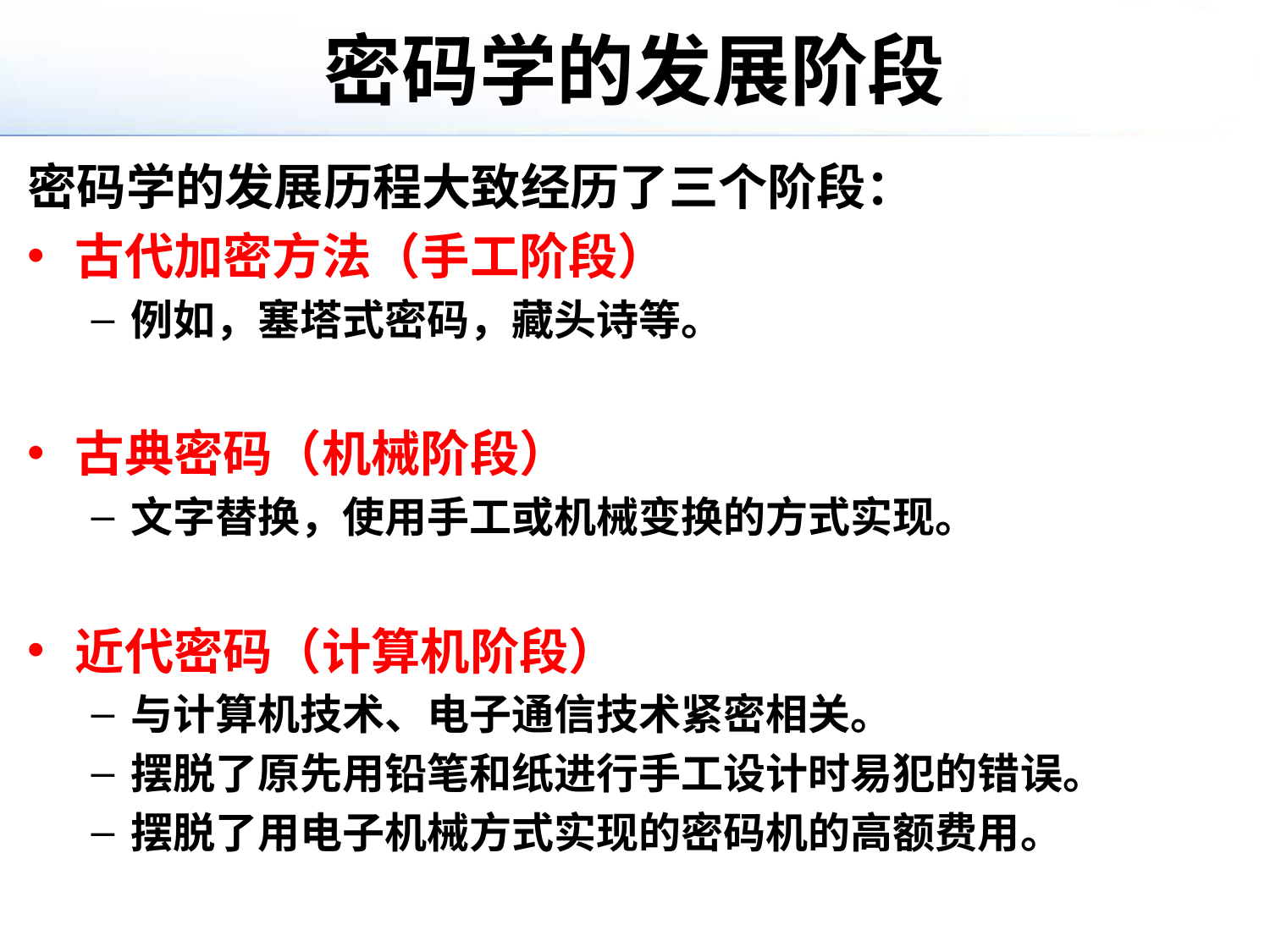

# 密码学的发展阶段
密码学的发展历程大致经历了三个阶段：
古代加密方法（手工阶段）
例如，塞塔式密码，藏头诗等。

古典密码（机械阶段）
文字替换，使用手工或机械变换的方式实现。

近代密码（计算机阶段）
与计算机技术、电子通信技术紧密相关。
摆脱了原先用铅笔和纸进行手工设计时易犯的错误。
摆脱了用电子机械方式实现的密码机的高额费用。